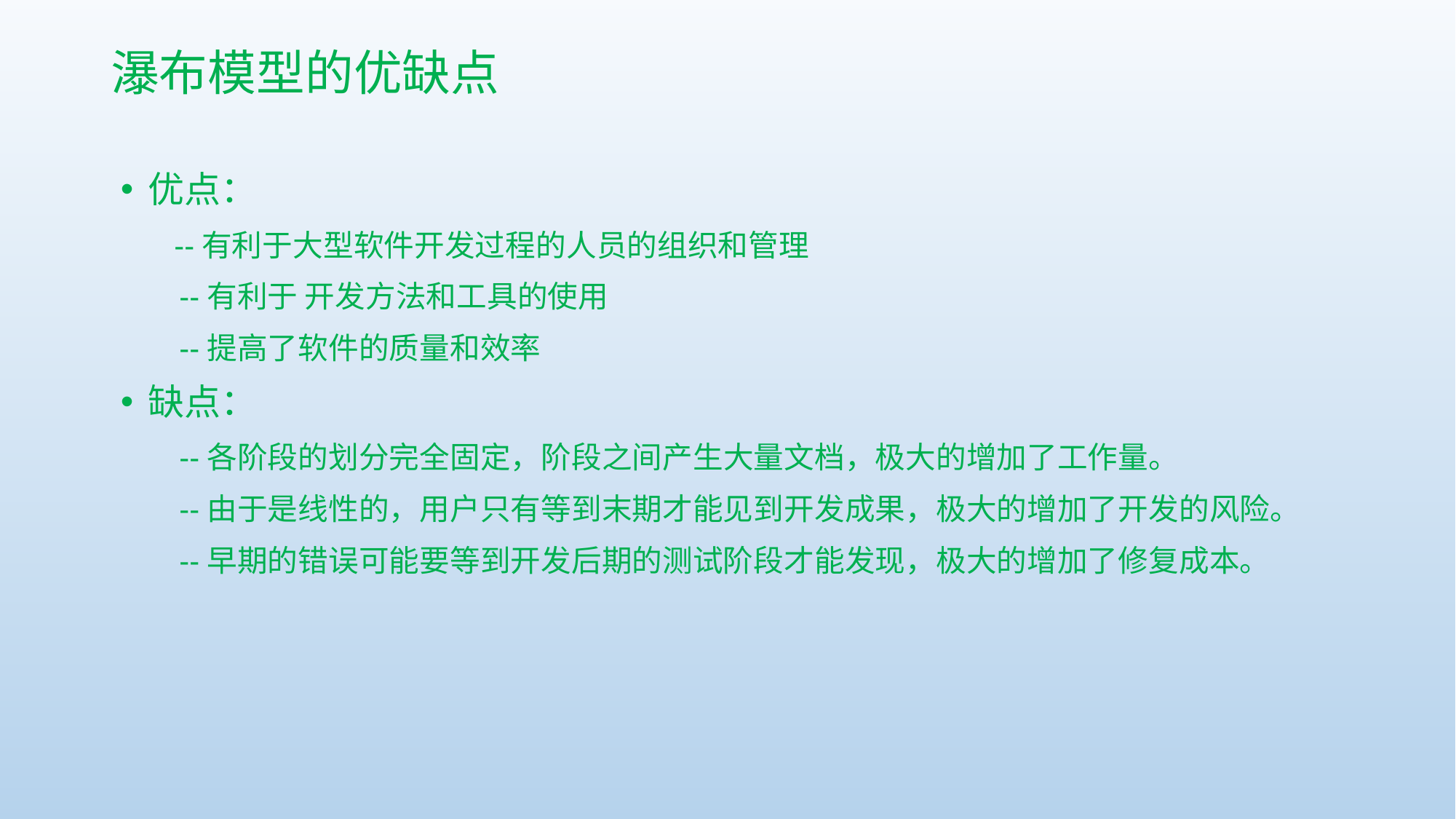

# 瀑布模型的优缺点
优点：
       --有利于大型软件开发过程的人员的组织和管理
       --有利于 开发方法和工具的使用
       --提高了软件的质量和效率
缺点：
       --各阶段的划分完全固定，阶段之间产生大量文档，极大的增加了工作量。
       --由于是线性的，用户只有等到末期才能见到开发成果，极大的增加了开发的风险。
       --早期的错误可能要等到开发后期的测试阶段才能发现，极大的增加了修复成本。